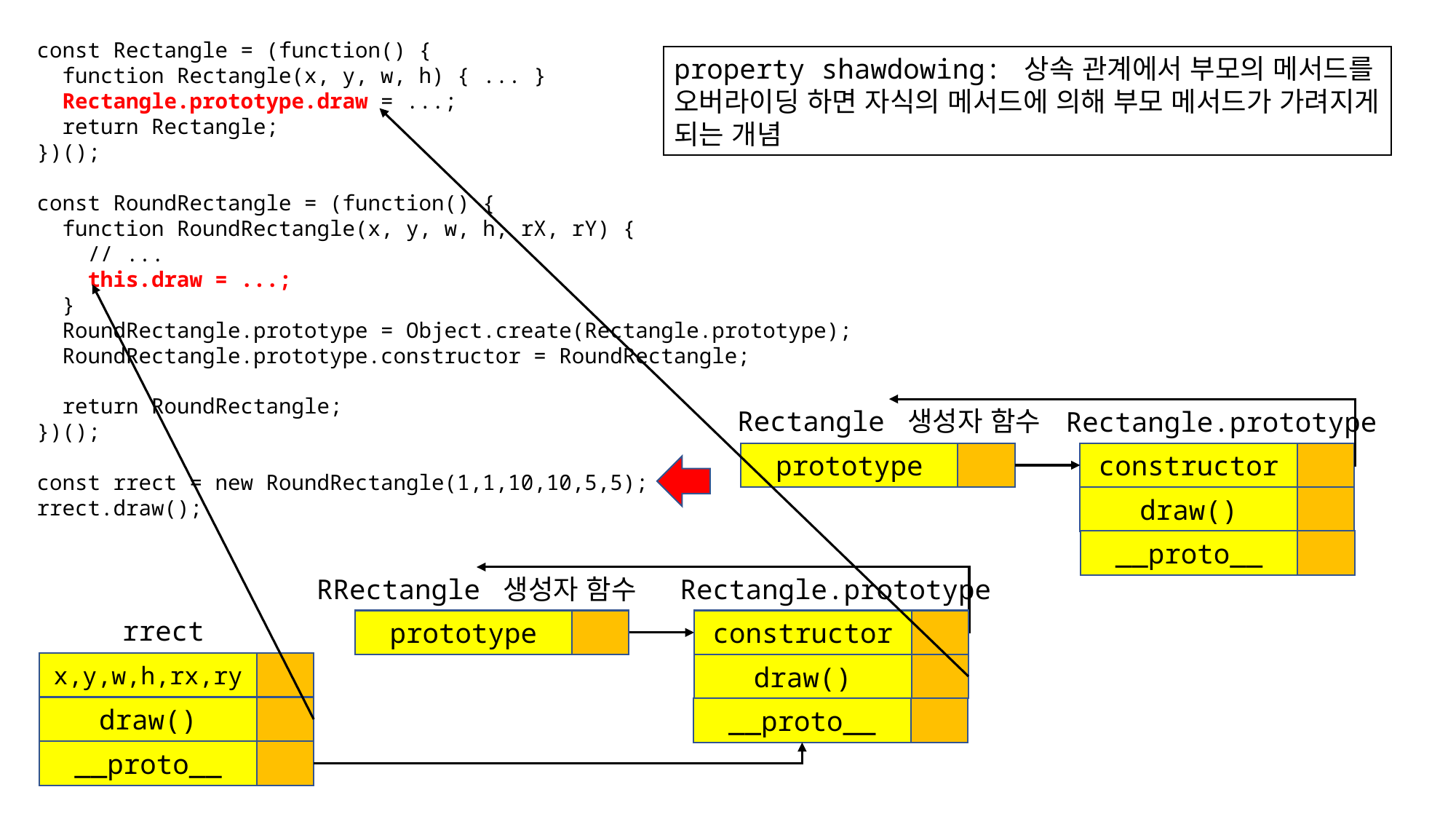

const Rectangle = (function() {
  function Rectangle(x, y, w, h) { ... }
  Rectangle.prototype.draw = ...;
  return Rectangle;
})();

const RoundRectangle = (function() {
  function RoundRectangle(x, y, w, h, rX, rY) {
    // ...
    this.draw = ...;
  }
  RoundRectangle.prototype = Object.create(Rectangle.prototype);
  RoundRectangle.prototype.constructor = RoundRectangle;

  return RoundRectangle;
})();

const rrect = new RoundRectangle(1,1,10,10,5,5);
rrect.draw();
property shawdowing: 상속 관계에서 부모의 메서드를
오버라이딩 하면 자식의 메서드에 의해 부모 메서드가 가려지게
되는 개념
Rectangle 생성자 함수
Rectangle.prototype
prototype

constructor

draw()

__proto__

Rectangle.prototype
RRectangle 생성자 함수
rrect
prototype

constructor

x,y,w,h,rx,ry

draw()

draw()

__proto__

__proto__